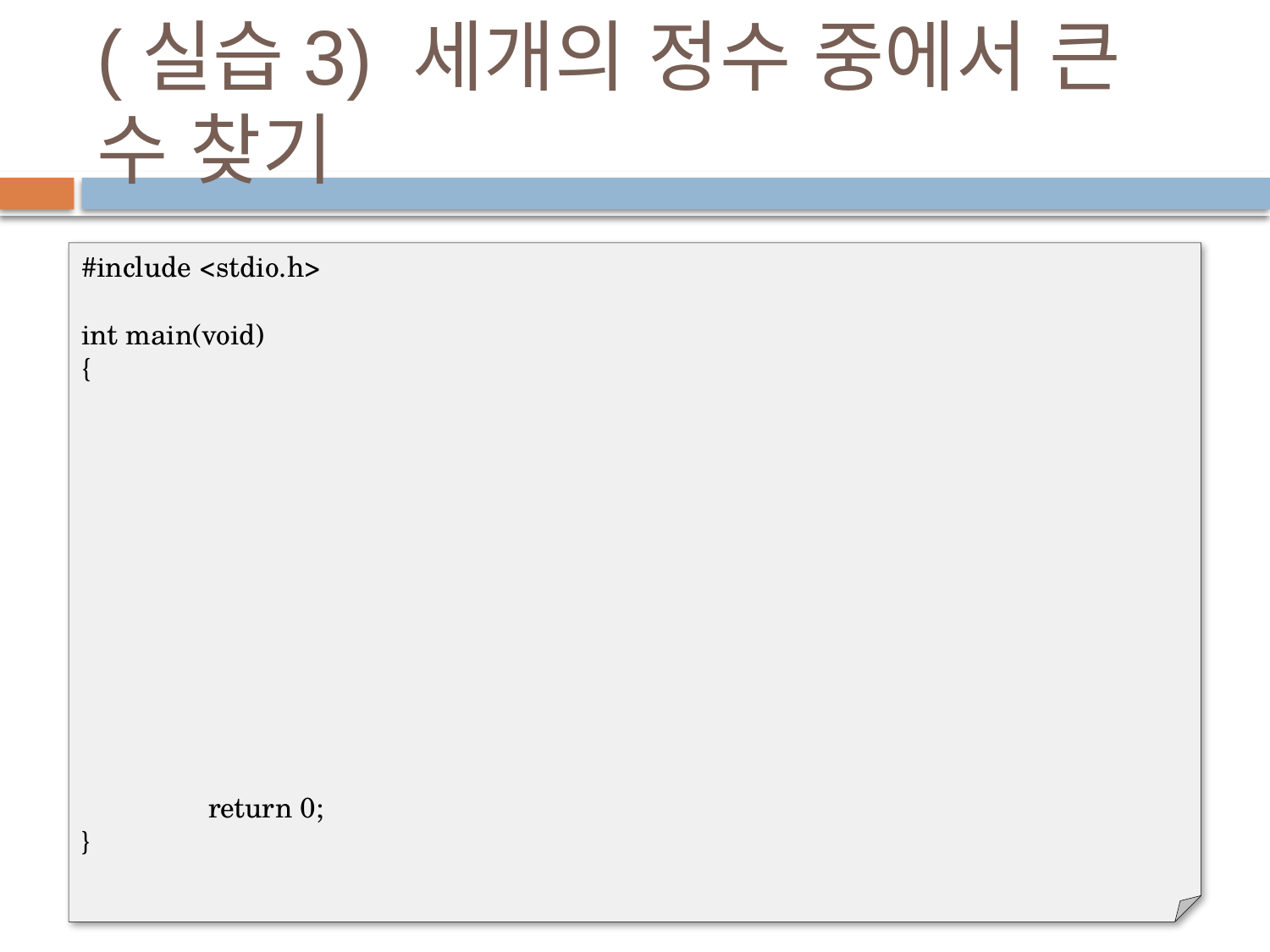

# (실습3) 세개의 정수 중에서 큰 수 찾기
#include <stdio.h>

int main(void)
{

	return 0;
}